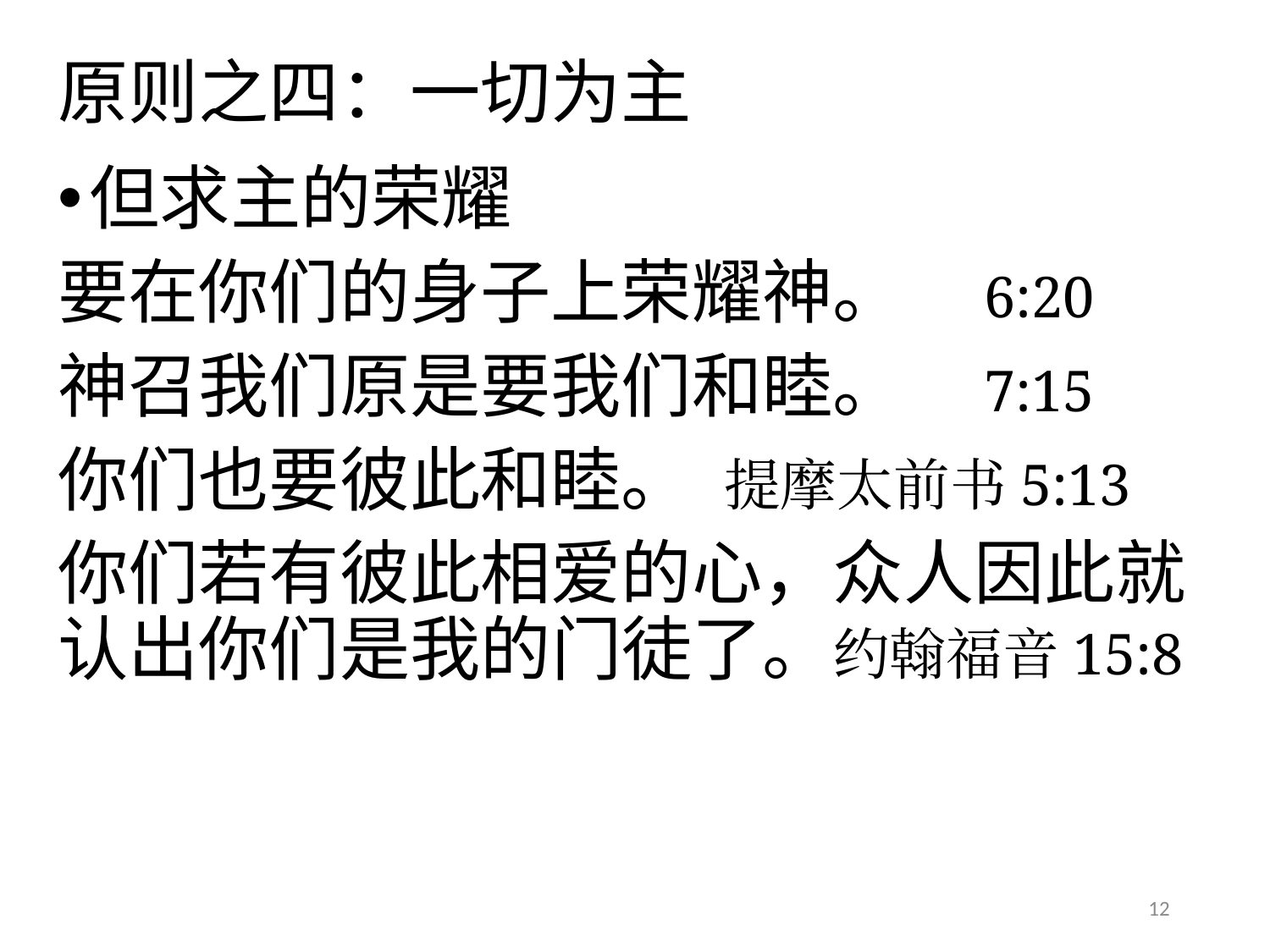

# 原则之四：一切为主
但求主的荣耀
要在你们的身子上荣耀神。    6:20
神召我们原是要我们和睦。    7:15
你们也要彼此和睦。  提摩太前书5:13
你们若有彼此相爱的心，众人因此就认出你们是我的门徒了。约翰福音15:8
12